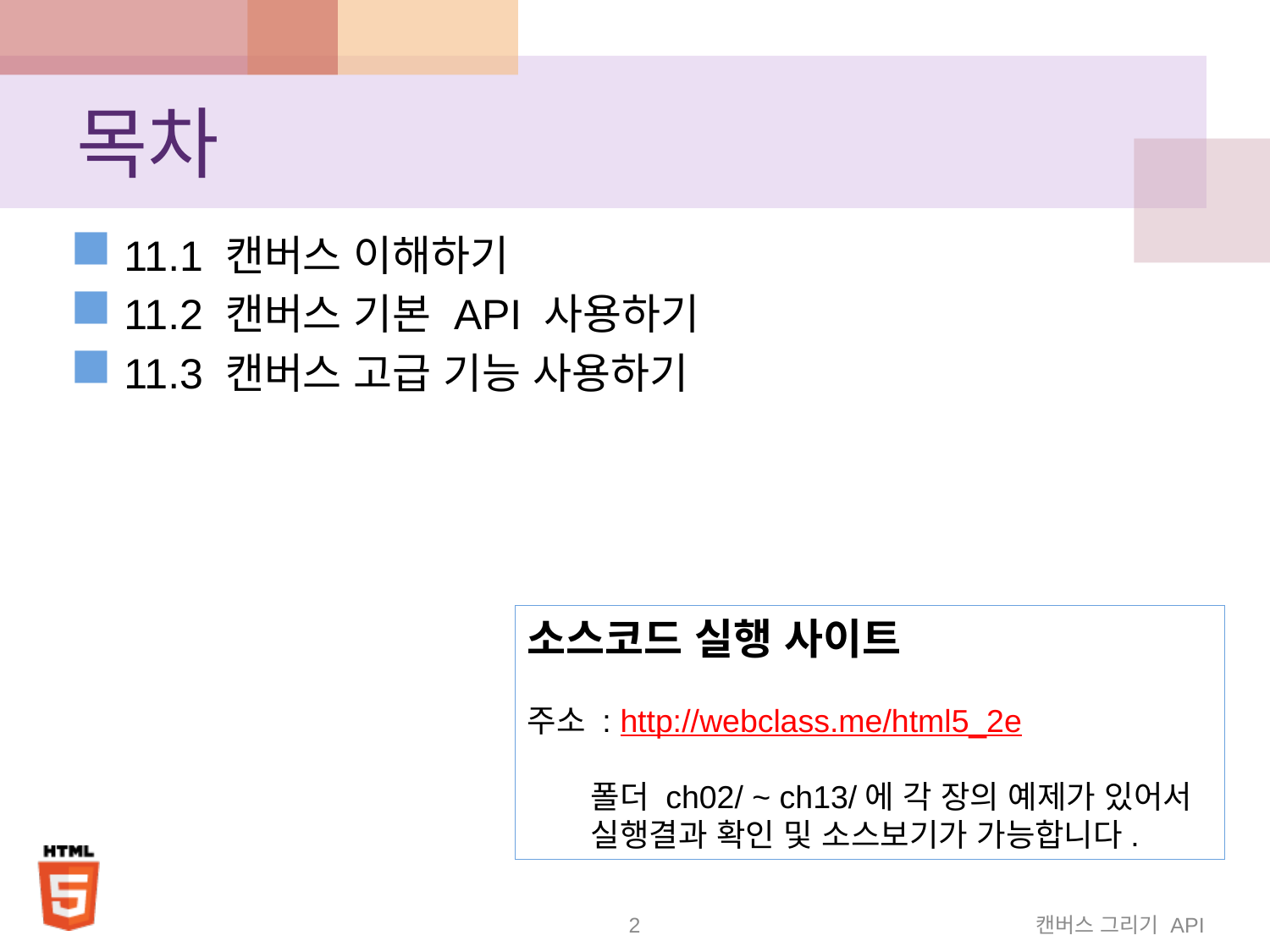

# 목차
11.1 캔버스 이해하기
11.2 캔버스 기본 API 사용하기
11.3 캔버스 고급 기능 사용하기
소스코드 실행 사이트

주소 : http://webclass.me/html5_2e

폴더 ch02/ ~ ch13/에 각 장의 예제가 있어서 실행결과 확인 및 소스보기가 가능합니다.
2
캔버스 그리기 API